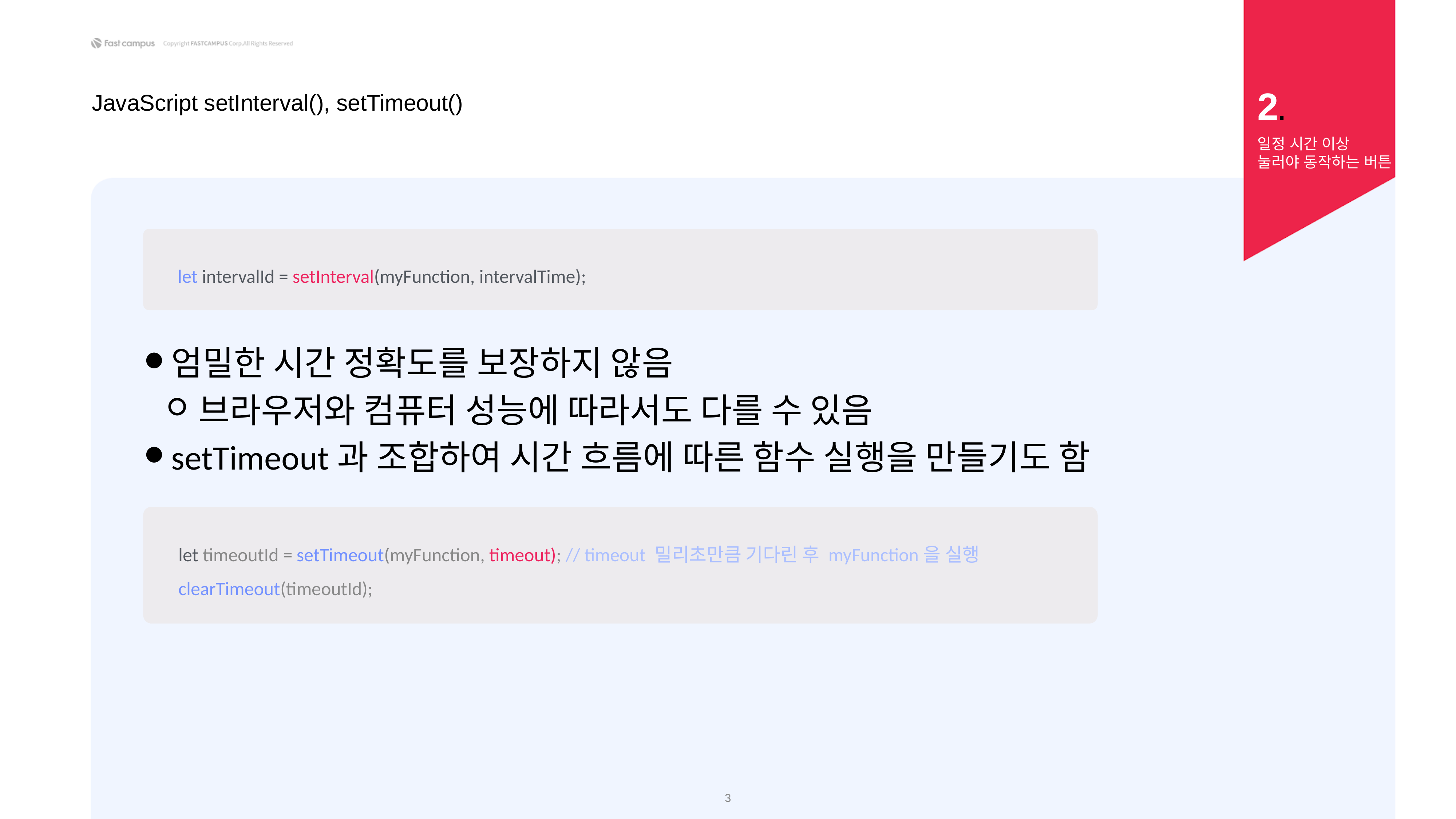

2.
JavaScript setInterval(), setTimeout()
일정 시간 이상 눌러야 동작하는 버튼
let intervalId = setInterval(myFunction, intervalTime);
엄밀한 시간 정확도를 보장하지 않음
브라우저와 컴퓨터 성능에 따라서도 다를 수 있음
setTimeout과 조합하여 시간 흐름에 따른 함수 실행을 만들기도 함
let timeoutId = setTimeout(myFunction, timeout); // timeout 밀리초만큼 기다린 후 myFunction을 실행
clearTimeout(timeoutId);
3